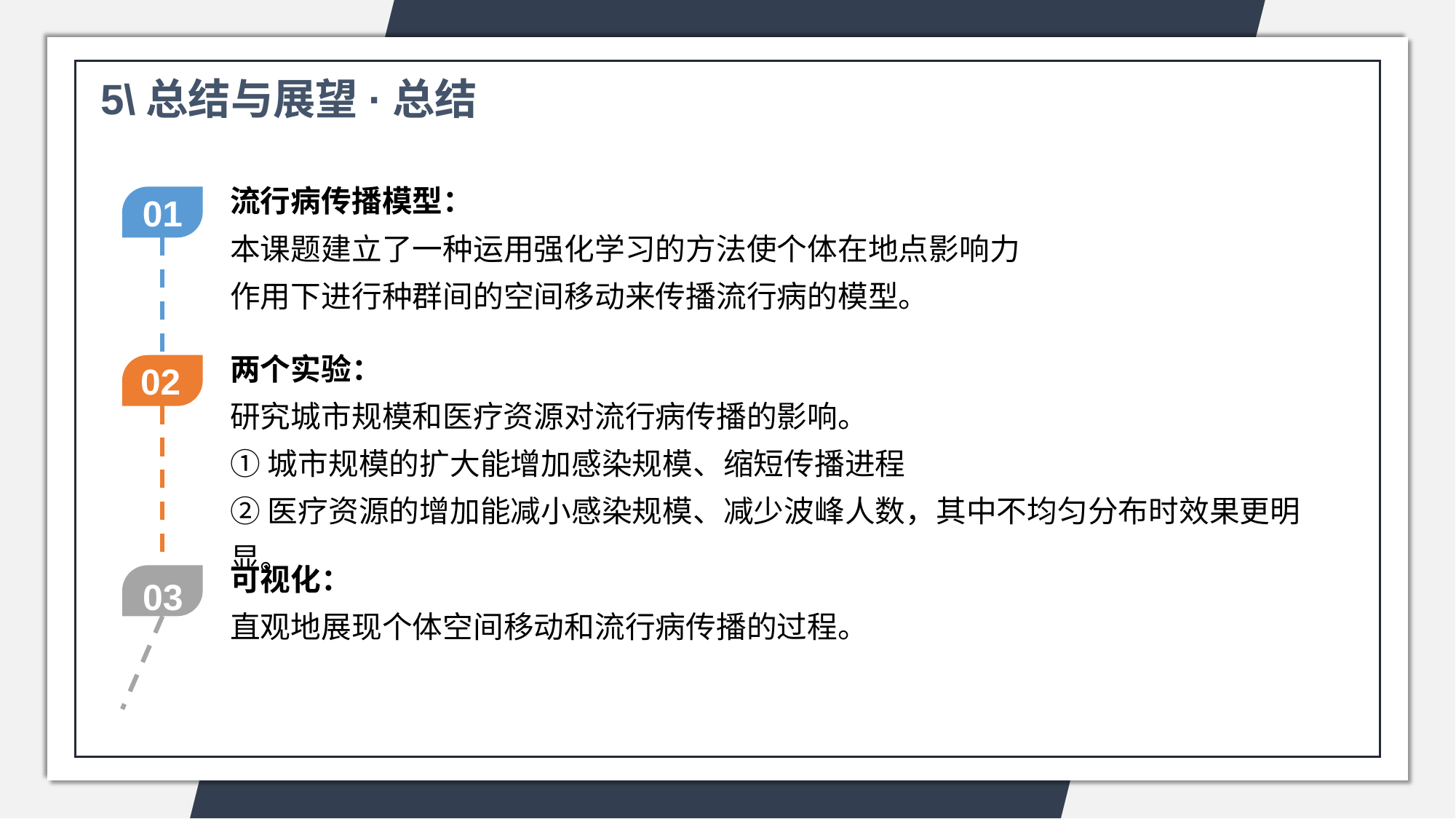

5\总结与展望·总结
流行病传播模型：
本课题建立了一种运用强化学习的方法使个体在地点影响力作用下进行种群间的空间移动来传播流行病的模型。

01

两个实验：
研究城市规模和医疗资源对流行病传播的影响。
①城市规模的扩大能增加感染规模、缩短传播进程
②医疗资源的增加能减小感染规模、减少波峰人数，其中不均匀分布时效果更明显。

02

可视化：
直观地展现个体空间移动和流行病传播的过程。
03